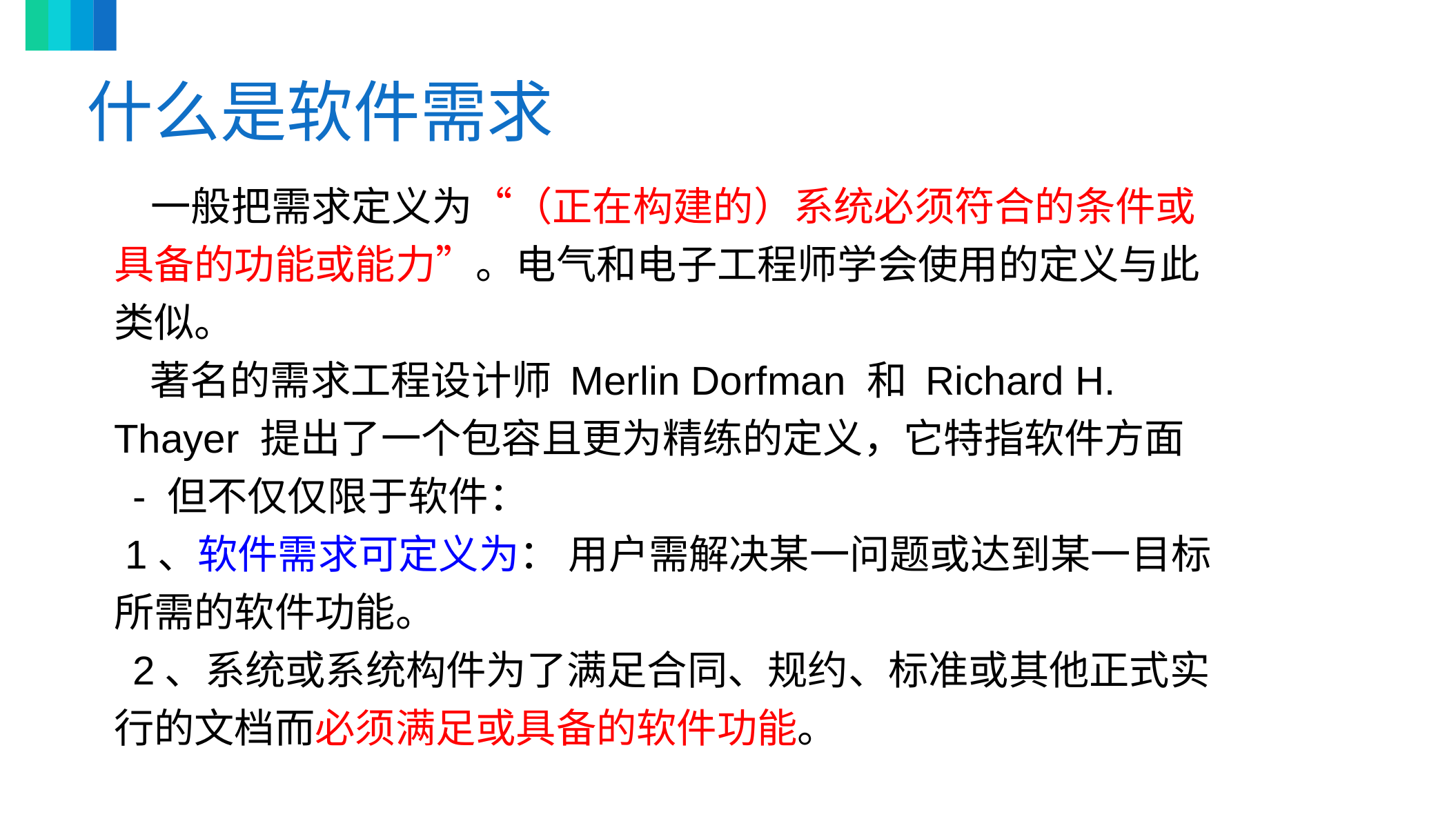

什么是软件需求
   一般把需求定义为“（正在构建的）系统必须符合的条件或具备的功能或能力”。电气和电子工程师学会使用的定义与此类似。
    著名的需求工程设计师 Merlin Dorfman 和 Richard H. Thayer 提出了一个包容且更为精练的定义，它特指软件方面 - 但不仅仅限于软件：
 1、软件需求可定义为： 用户需解决某一问题或达到某一目标所需的软件功能。
 2、系统或系统构件为了满足合同、规约、标准或其他正式实行的文档而必须满足或具备的软件功能。